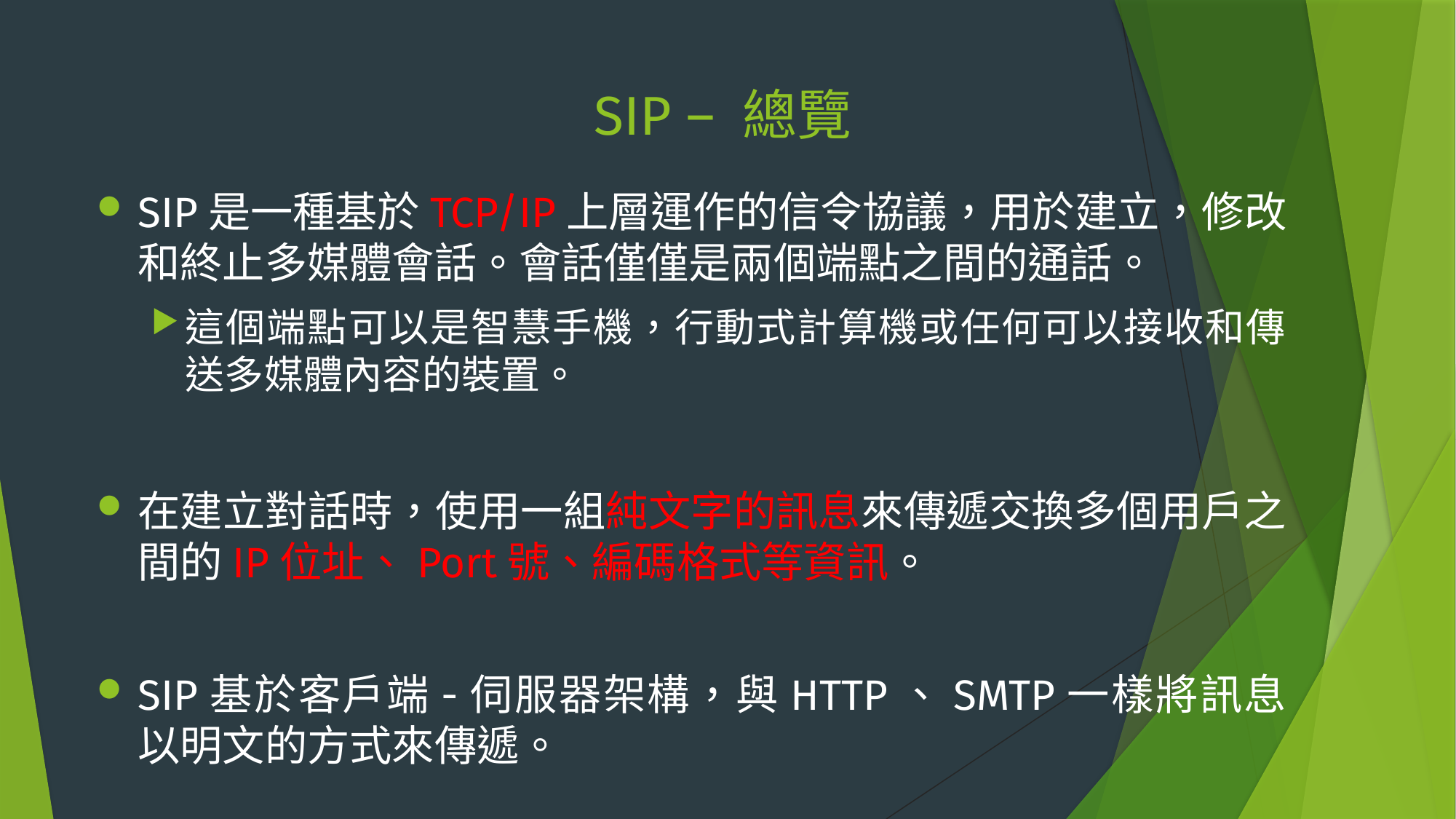

# SIP – 總覽
SIP是一種基於TCP/IP上層運作的信令協議，用於建立，修改和終止多媒體會話。會話僅僅是兩個端點之間的通話。
這個端點可以是智慧手機，行動式計算機或任何可以接收和傳送多媒體內容的裝置。

在建立對話時，使用一組純文字的訊息來傳遞交換多個用戶之間的IP位址、Port號、編碼格式等資訊。

SIP基於客戶端-伺服器架構，與HTTP、SMTP一樣將訊息以明文的方式來傳遞。